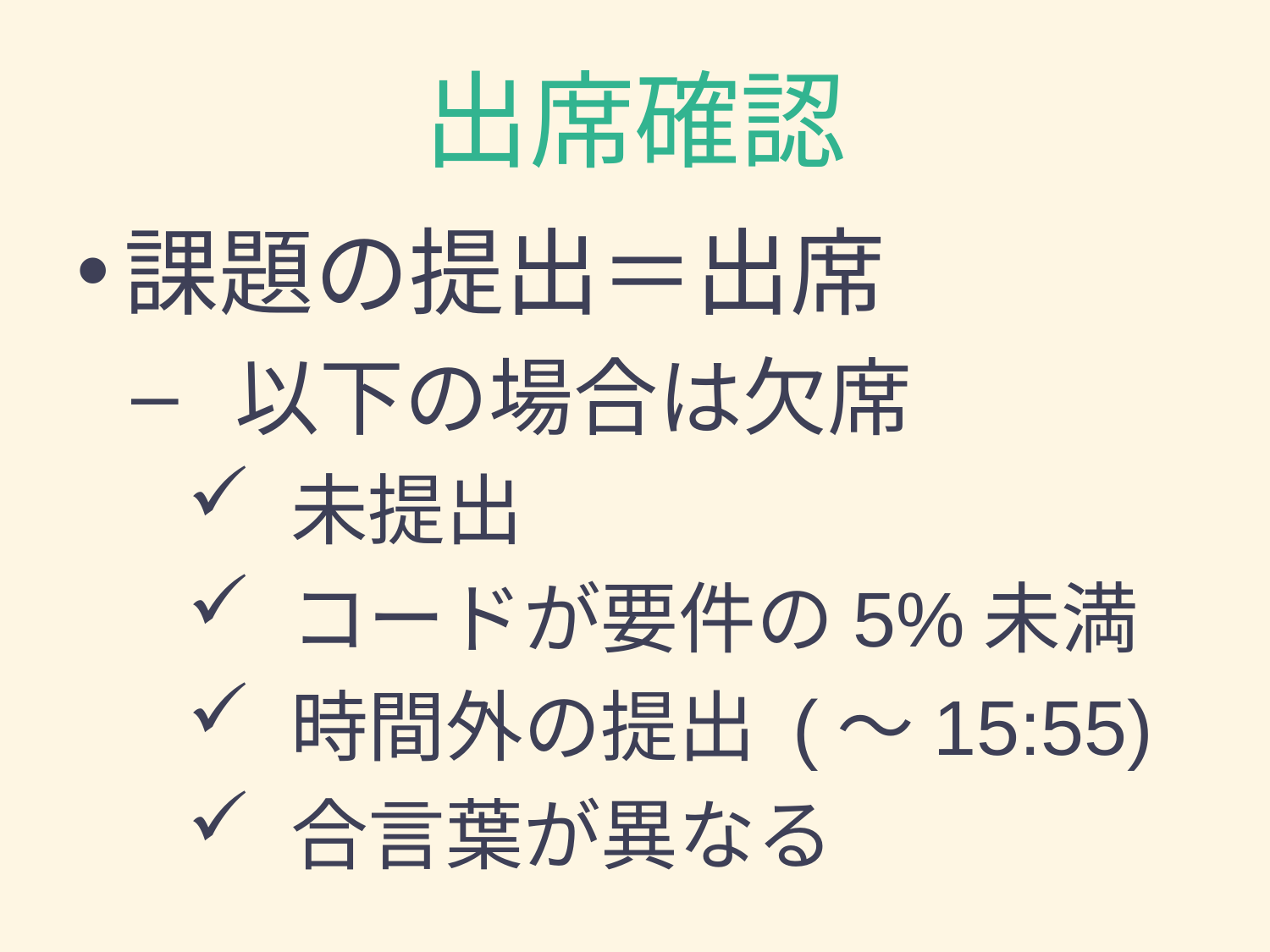

# 出席確認
課題の提出＝出席
以下の場合は欠席
未提出
コードが要件の5%未満
時間外の提出 (〜15:55)
合言葉が異なる